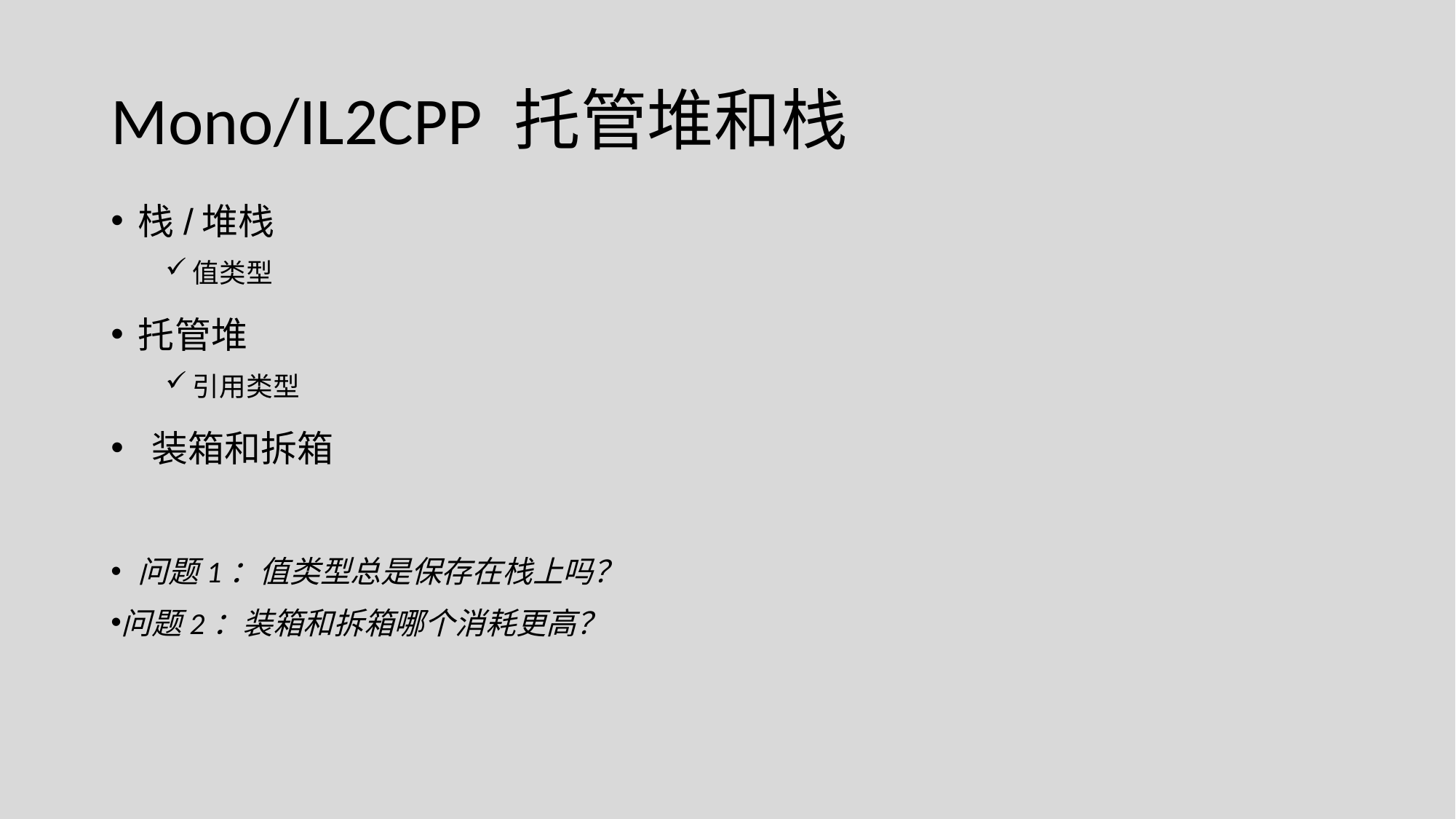

# Mono/IL2CPP 托管堆和栈
栈/堆栈
值类型
托管堆
引用类型
装箱和拆箱

问题1：值类型总是保存在栈上吗？
问题2：装箱和拆箱哪个消耗更高？